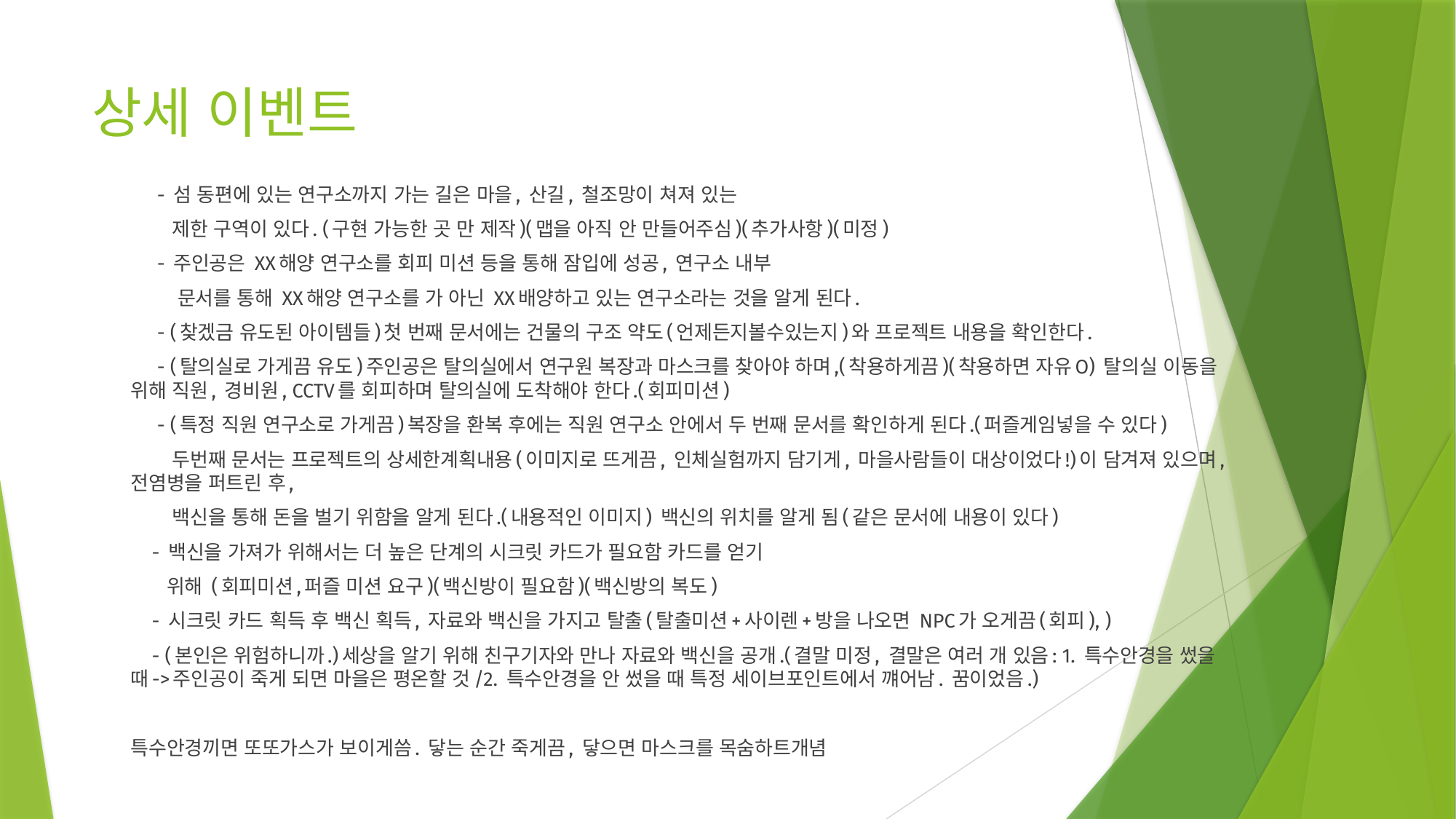

# 상세 이벤트
     - 섬 동편에 있는 연구소까지 가는 길은 마을, 산길, 철조망이 쳐져 있는
       제한 구역이 있다. (구현 가능한 곳 만 제작)(맵을 아직 안 만들어주심)(추가사항)(미정)
     - 주인공은 XX해양 연구소를 회피 미션 등을 통해 잠입에 성공, 연구소 내부
        문서를 통해 XX해양 연구소를 가 아닌 XX배양하고 있는 연구소라는 것을 알게 된다.
     - (찾겠금 유도된 아이템들)첫 번째 문서에는 건물의 구조 약도(언제든지볼수있는지)와 프로젝트 내용을 확인한다.
     - (탈의실로 가게끔 유도)주인공은 탈의실에서 연구원 복장과 마스크를 찾아야 하며,(착용하게끔)(착용하면 자유O) 탈의실 이동을 위해 직원, 경비원, CCTV를 회피하며 탈의실에 도착해야 한다.(회피미션)
     - (특정 직원 연구소로 가게끔)복장을 환복 후에는 직원 연구소 안에서 두 번째 문서를 확인하게 된다.(퍼즐게임넣을 수 있다)
       두번째 문서는 프로젝트의 상세한계획내용(이미지로 뜨게끔, 인체실험까지 담기게, 마을사람들이 대상이었다!)이 담겨져 있으며, 전염병을 퍼트린 후,
       백신을 통해 돈을 벌기 위함을 알게 된다.(내용적인 이미지) 백신의 위치를 알게 됨(같은 문서에 내용이 있다)
    - 백신을 가져가 위해서는 더 높은 단계의 시크릿 카드가 필요함 카드를 얻기
      위해 (회피미션,퍼즐 미션 요구)(백신방이 필요함)(백신방의 복도)
    - 시크릿 카드 획득 후 백신 획득, 자료와 백신을 가지고 탈출(탈출미션+사이렌+방을 나오면 NPC가 오게끔(회피), )
    - (본인은 위험하니까.)세상을 알기 위해 친구기자와 만나 자료와 백신을 공개.(결말 미정, 결말은 여러 개 있음: 1. 특수안경을 썼을 때->주인공이 죽게 되면 마을은 평온할 것/2. 특수안경을 안 썼을 때 특정 세이브포인트에서 꺠어남. 꿈이었음.)

특수안경끼면 또또가스가 보이게씀. 닿는 순간 죽게끔, 닿으면 마스크를 목숨하트개념